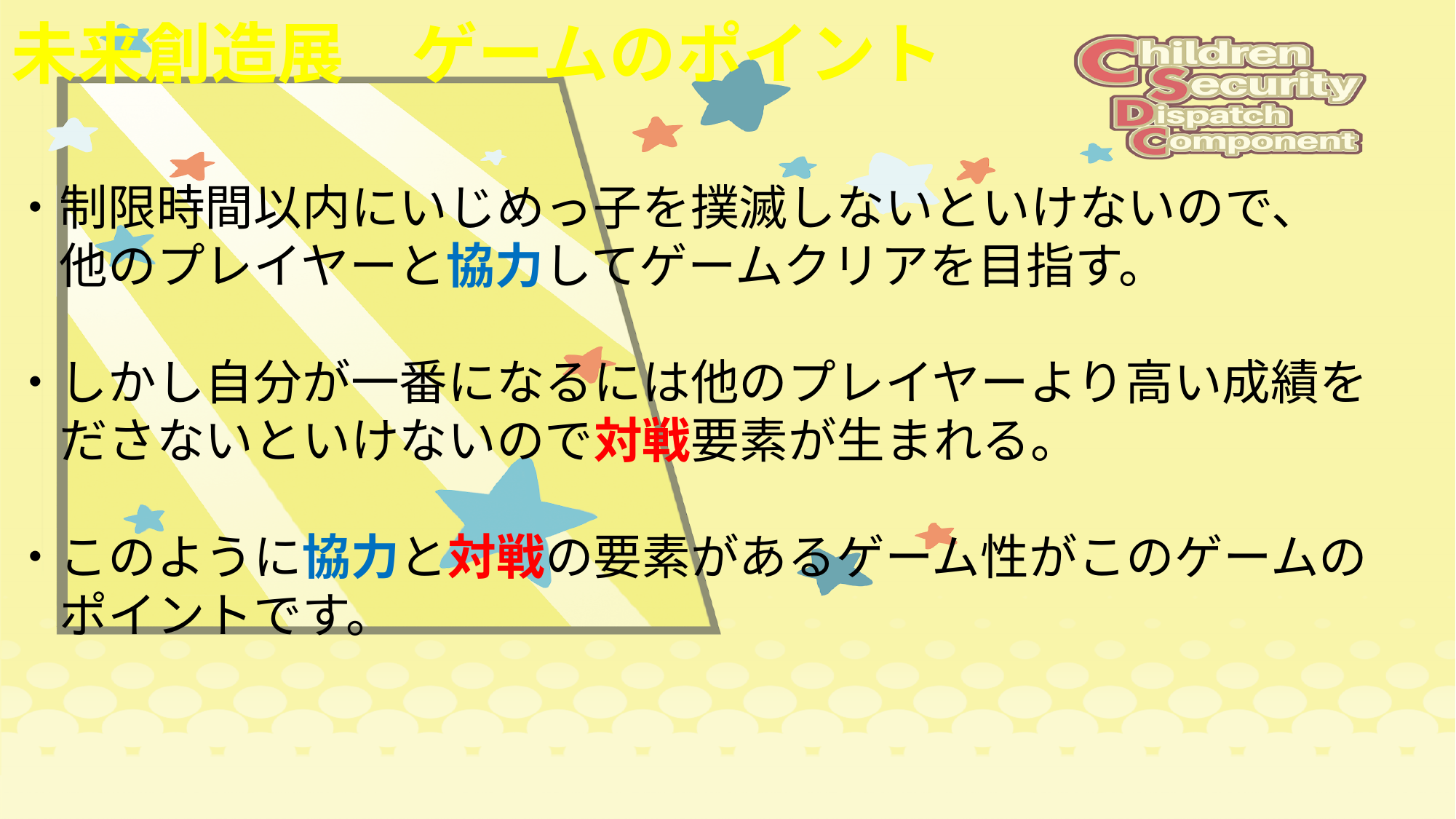

# 未来創造展　ゲームのポイント

・制限時間以内にいじめっ子を撲滅しないといけないので、
　他のプレイヤーと協力してゲームクリアを目指す。

・しかし自分が一番になるには他のプレイヤーより高い成績を
　ださないといけないので対戦要素が生まれる。

・このように協力と対戦の要素があるゲーム性がこのゲームの
　ポイントです。